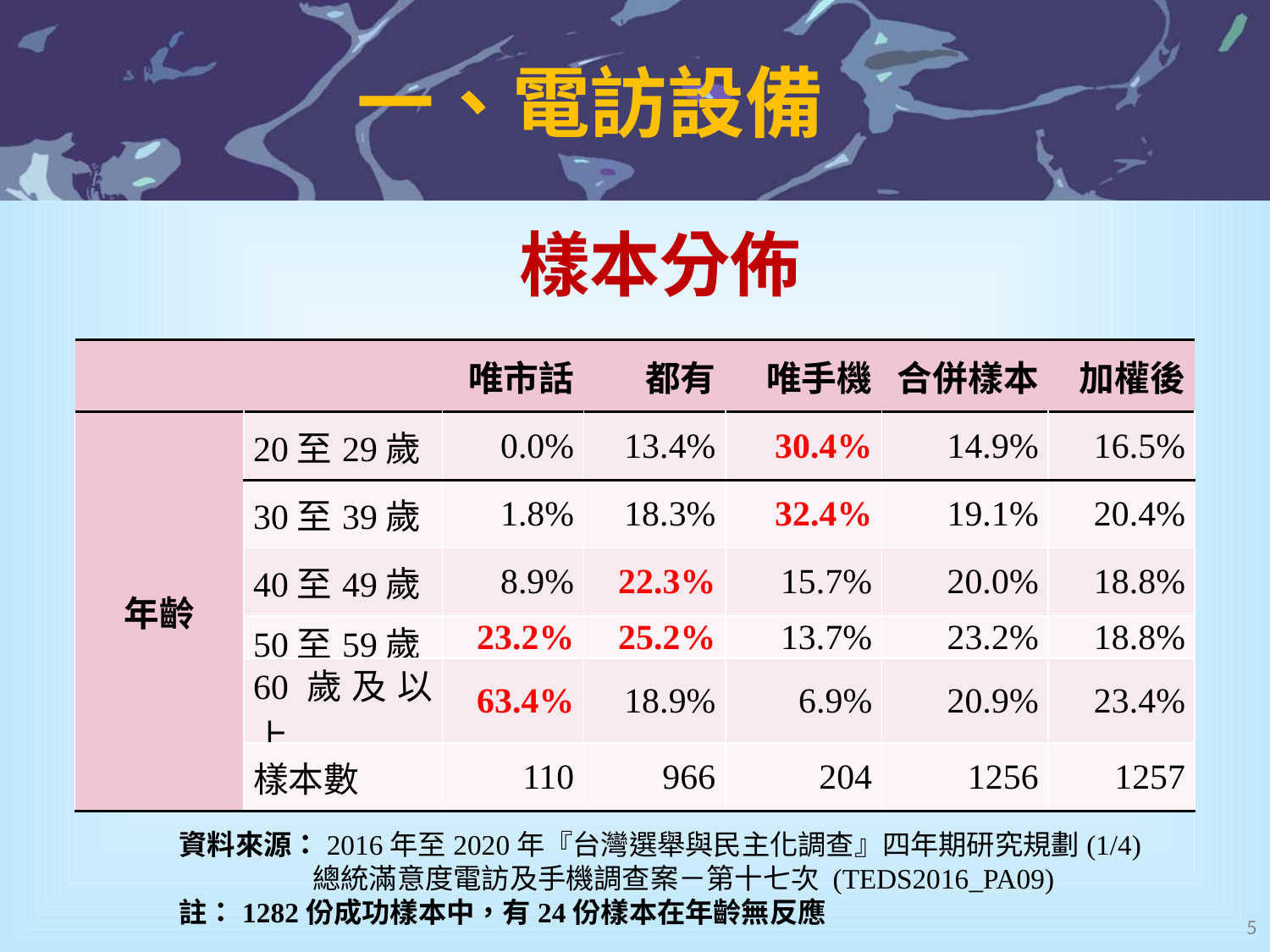

# 一、電訪設備
樣本分佈
|  |  | 唯市話 | 都有 | 唯手機 | 合併樣本 | 加權後 |
| --- | --- | --- | --- | --- | --- | --- |
| 年齡 | 20至29歲 | 0.0% | 13.4% | 30.4% | 14.9% | 16.5% |
|  | 30至39歲 | 1.8% | 18.3% | 32.4% | 19.1% | 20.4% |
|  | 40至49歲 | 8.9% | 22.3% | 15.7% | 20.0% | 18.8% |
|  | 50至59歲 | 23.2% | 25.2% | 13.7% | 23.2% | 18.8% |
|  | 60歲及以上 | 63.4% | 18.9% | 6.9% | 20.9% | 23.4% |
|  | 樣本數 | 110 | 966 | 204 | 1256 | 1257 |
資料來源：2016年至2020年『台灣選舉與民主化調查』四年期研究規劃(1/4)
                    總統滿意度電訪及手機調查案－第十七次 (TEDS2016_PA09)
註：1282份成功樣本中，有24份樣本在年齡無反應
5